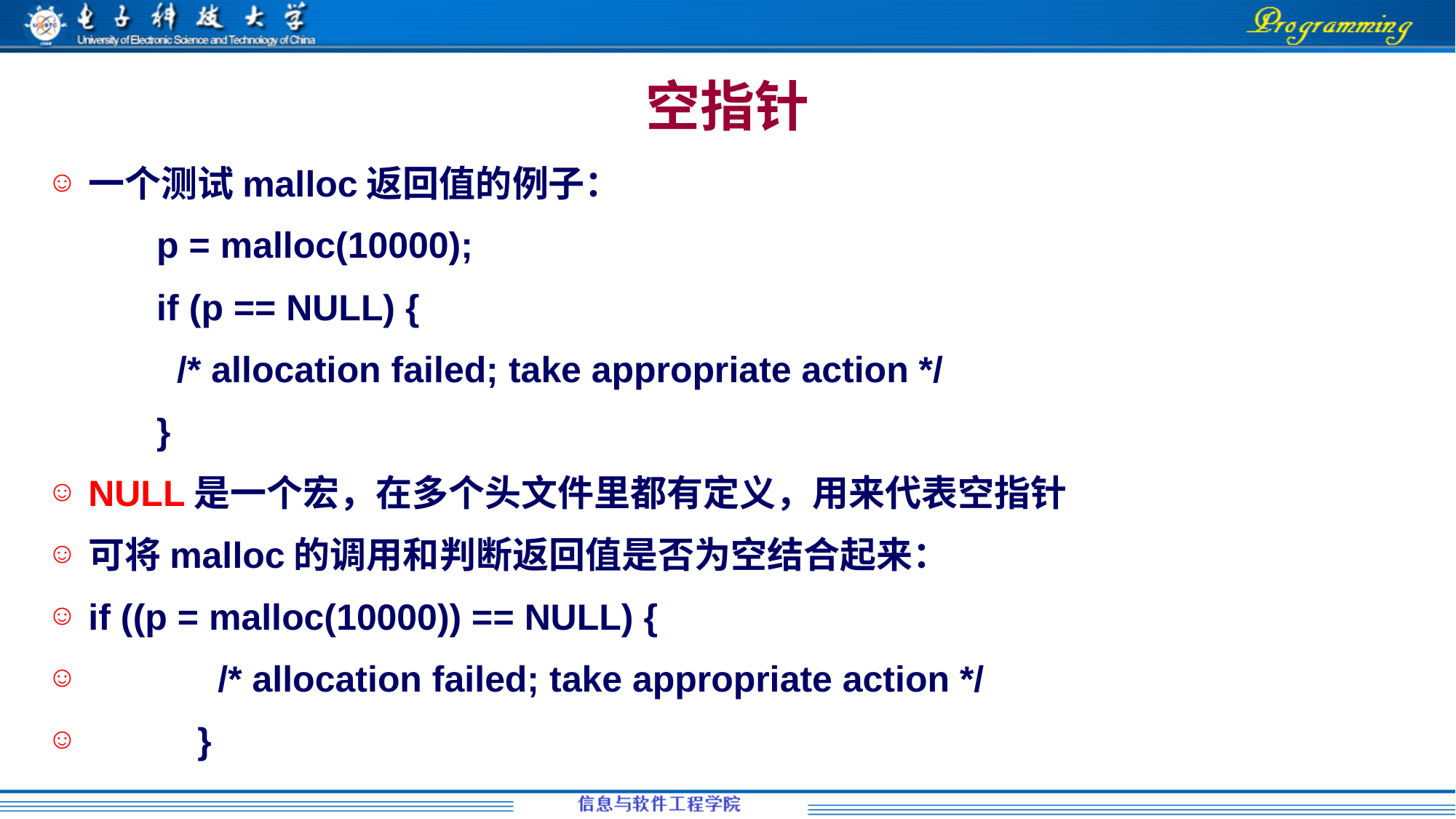

# 空指针
一个测试malloc返回值的例子：
	p = malloc(10000);
	if (p == NULL) {
	  /* allocation failed; take appropriate action */
	}
NULL是一个宏，在多个头文件里都有定义，用来代表空指针
可将malloc的调用和判断返回值是否为空结合起来：
if ((p = malloc(10000)) == NULL) {
	  /* allocation failed; take appropriate action */
	}